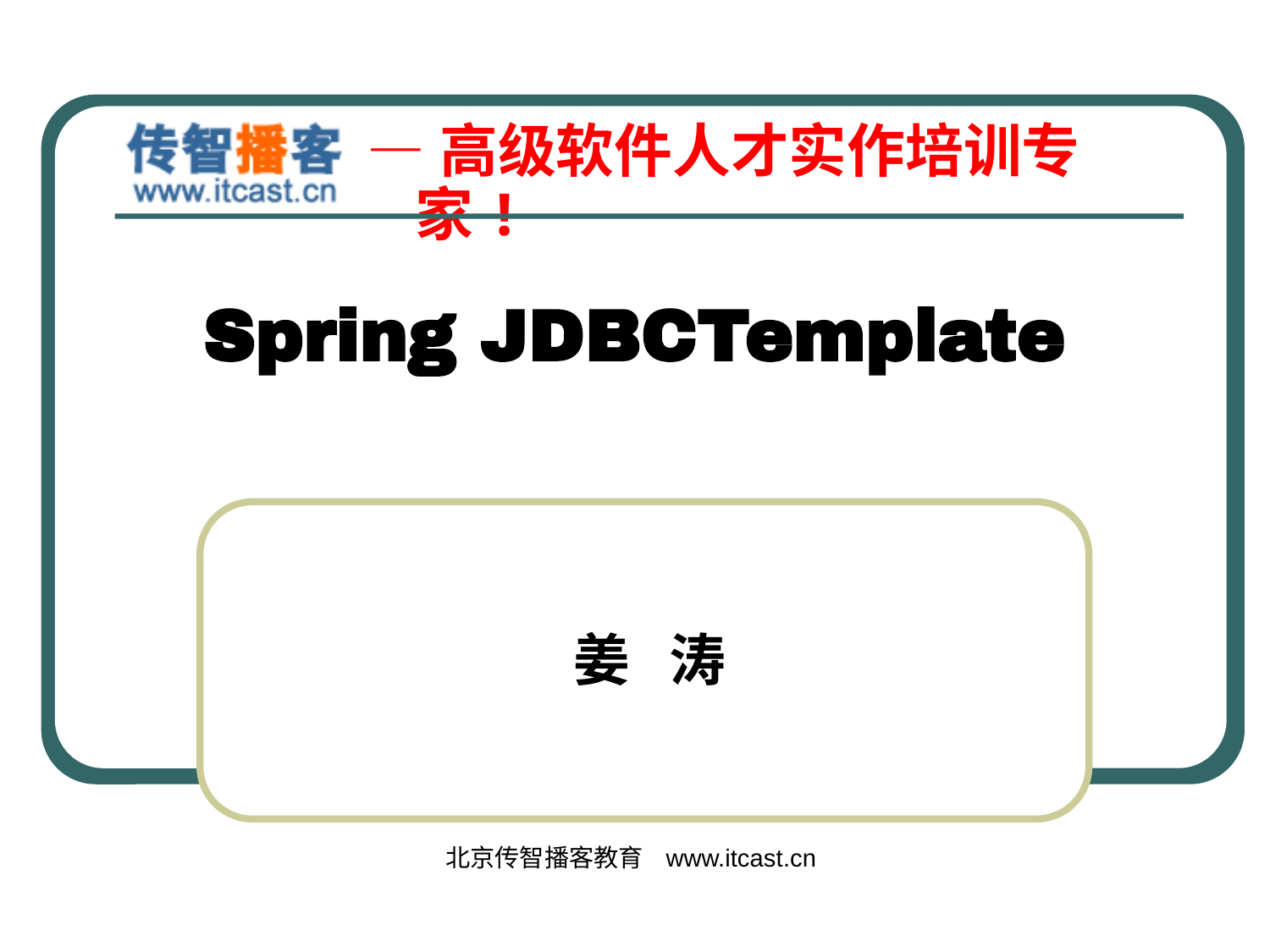

# Spring JDBCTemplate
姜   涛
北京传智播客教育   www.itcast.cn